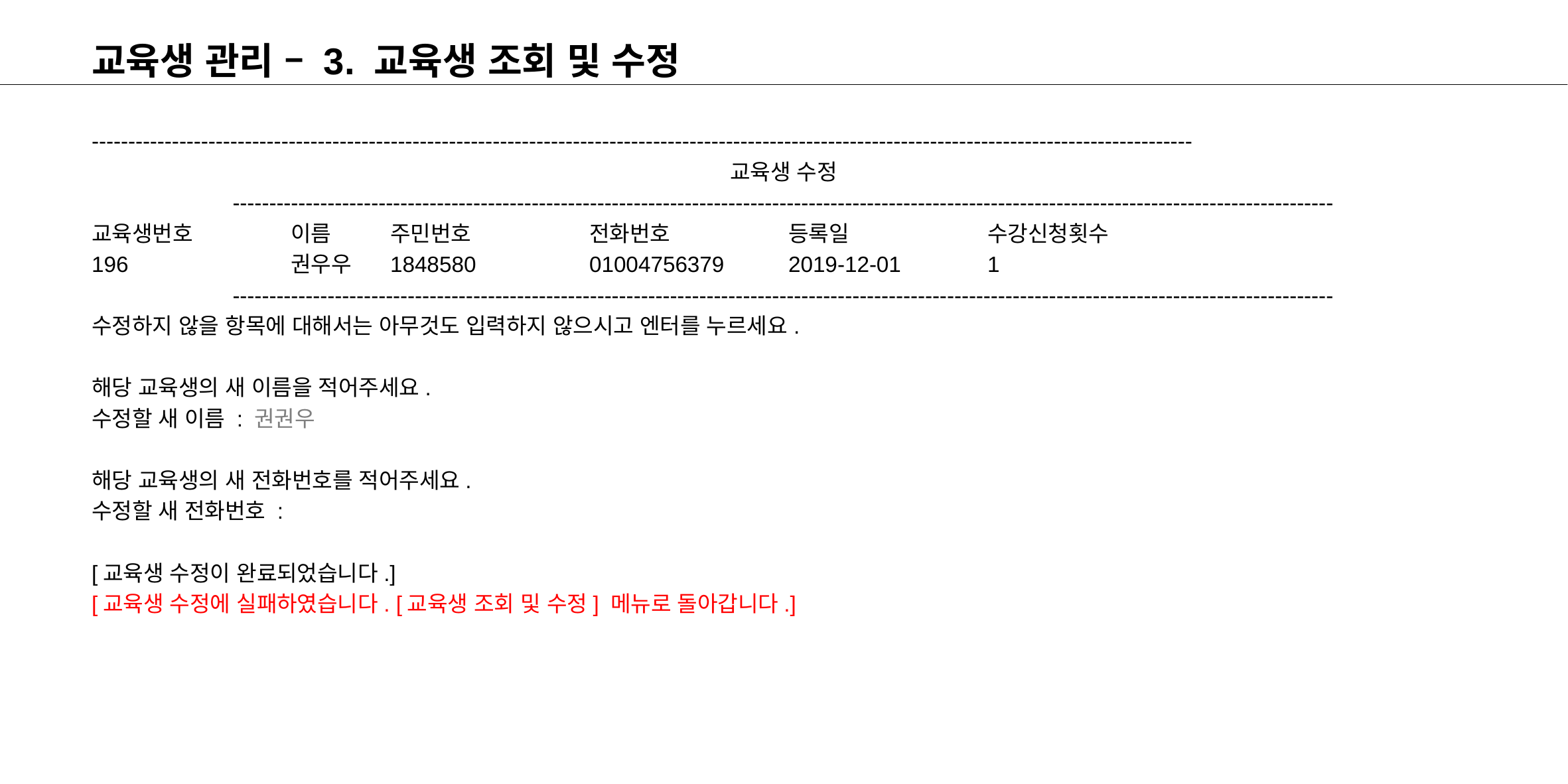

# 교육생 관리 – 3. 교육생 조회 및 수정
-------------------------------------------------------------------------------------------------------------------------------------------------------
교육생 수정
-------------------------------------------------------------------------------------------------------------------------------------------------------
교육생번호	이름	주민번호		전화번호		등록일		수강신청횟수
196		권우우	1848580		01004756379	2019-12-01	1
-------------------------------------------------------------------------------------------------------------------------------------------------------
수정하지 않을 항목에 대해서는 아무것도 입력하지 않으시고 엔터를 누르세요.

해당 교육생의 새 이름을 적어주세요.
수정할 새 이름 : 권권우

해당 교육생의 새 전화번호를 적어주세요.
수정할 새 전화번호 :

[교육생 수정이 완료되었습니다.]
[교육생 수정에 실패하였습니다. [교육생 조회 및 수정] 메뉴로 돌아갑니다.]